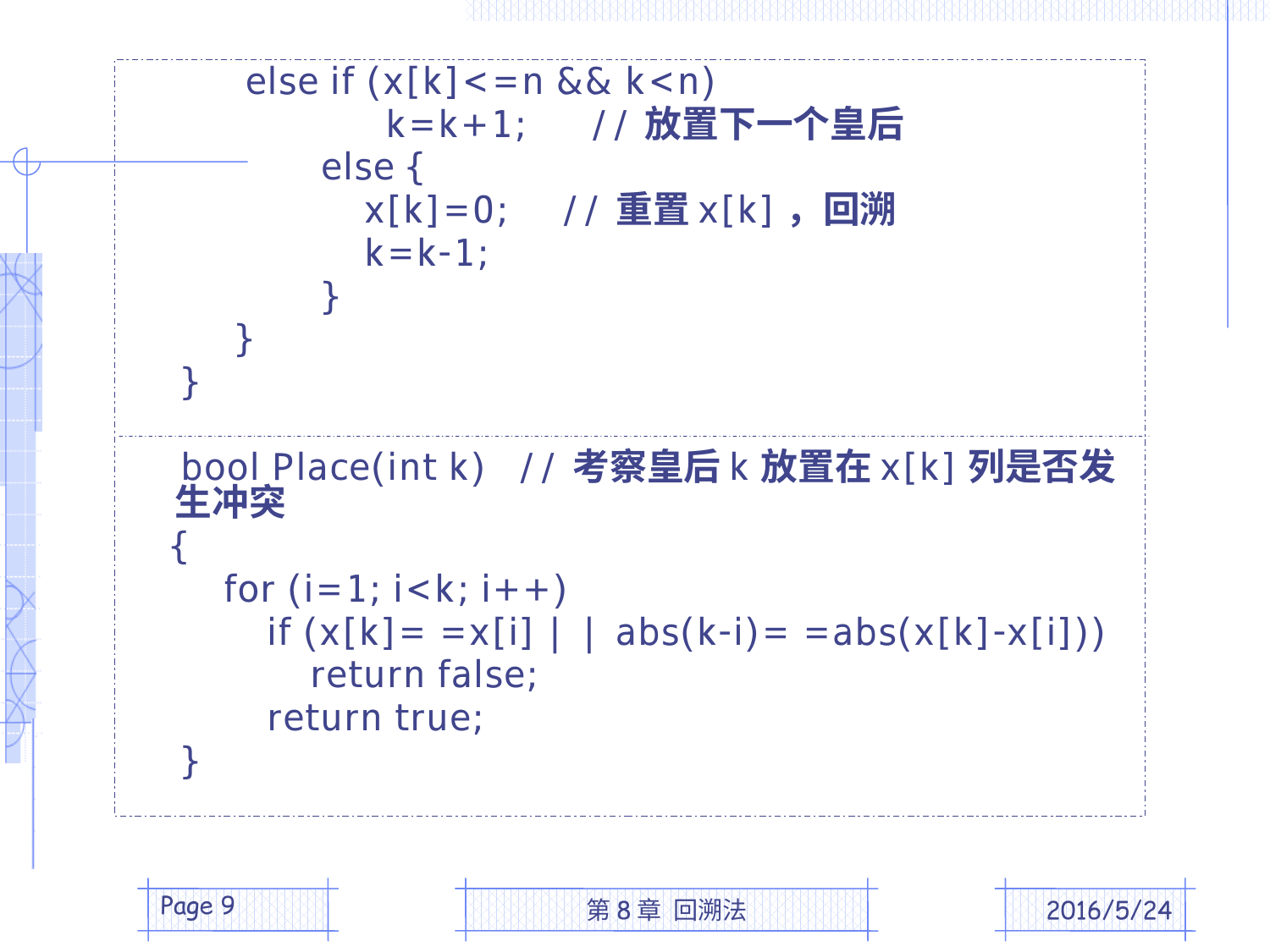

else if (x[k]<=n && k<n)
                        k=k+1;      //放置下一个皇后
                  else {
                      x[k]=0;     //重置x[k]，回溯
                      k=k-1;
                  }
          }
     }

     bool Place(int k)   //考察皇后k放置在x[k]列是否发生冲突
    {
         for (i=1; i<k; i++)
             if (x[k]= =x[i] | | abs(k-i)= =abs(x[k]-x[i]))
                 return false;
             return true;
     }

Page 9
第8章  回溯法
2016/5/24